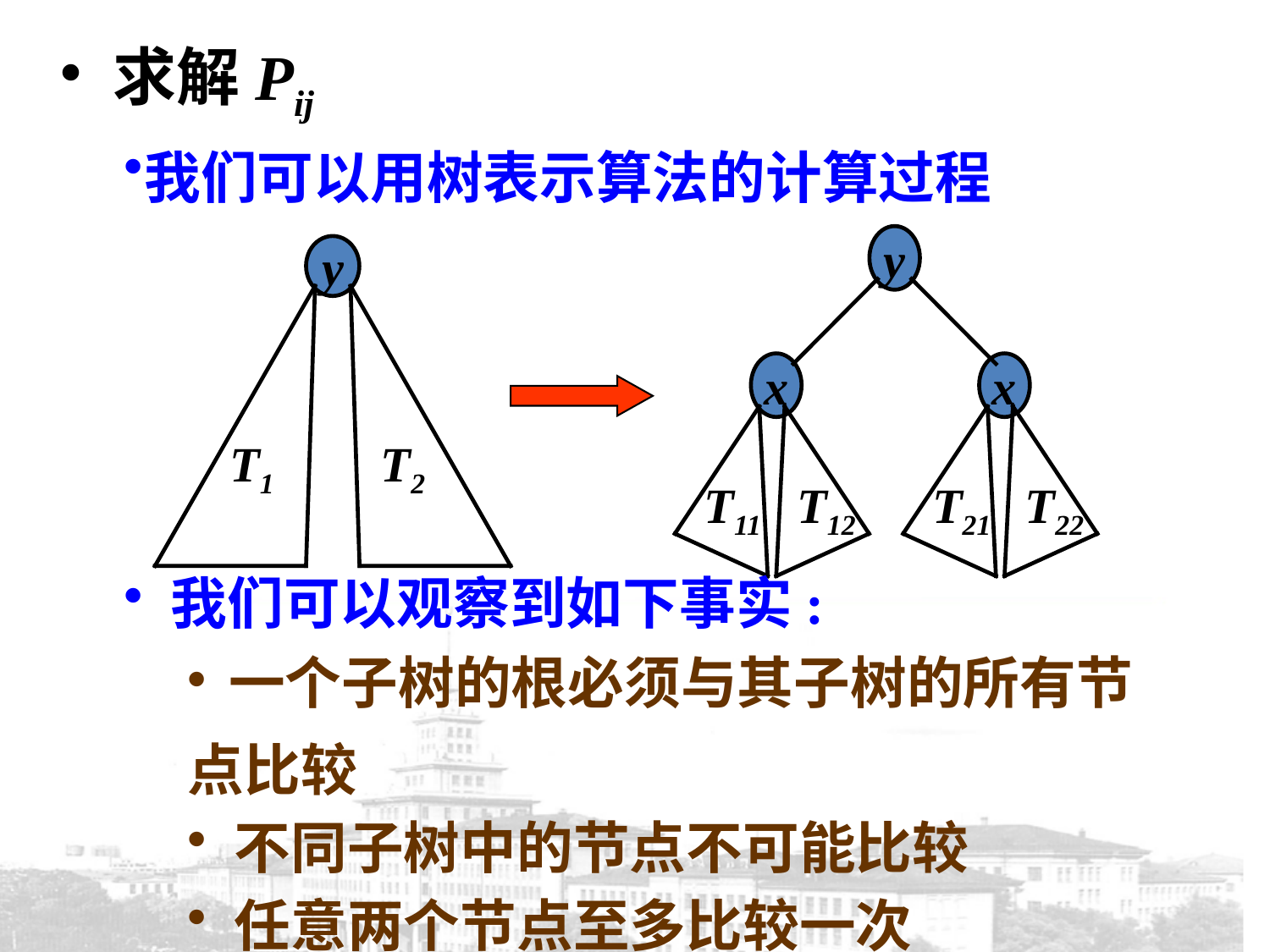

求解Pij
我们可以用树表示算法的计算过程
y

x

T12

T11

x

T22

T21

y

T1
T2

 我们可以观察到如下事实:
 一个子树的根必须与其子树的所有节点比较
 不同子树中的节点不可能比较
 任意两个节点至多比较一次